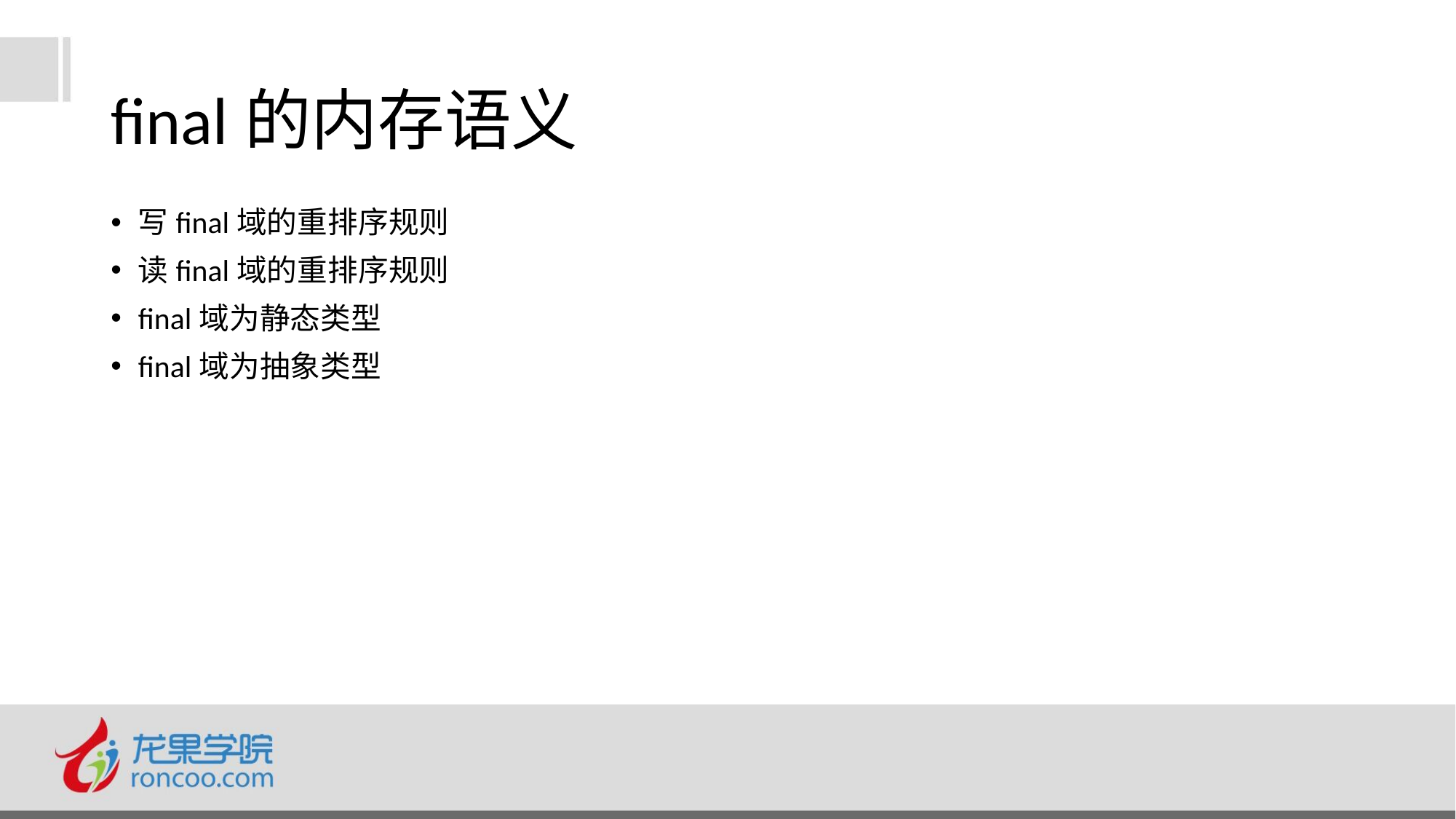

# final的内存语义
写final域的重排序规则
读final域的重排序规则
final域为静态类型
final域为抽象类型